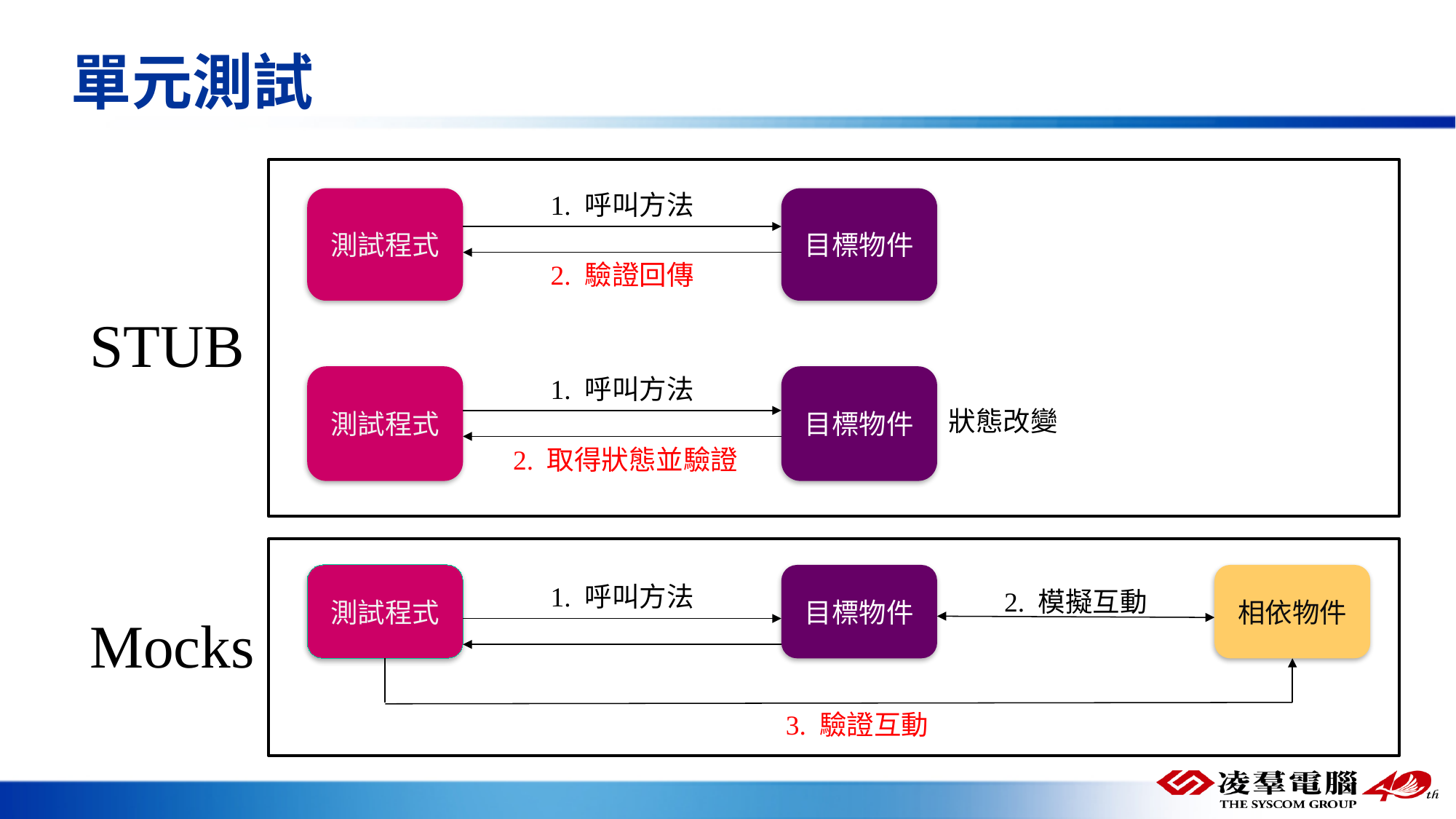

# 單元測試

1. 呼叫方法
目標物件
測試程式
2. 驗證回傳
STUB
測試程式
1. 呼叫方法
目標物件
狀態改變
2. 取得狀態並驗證

測試程式
目標物件
相依物件
1. 呼叫方法
2. 模擬互動
Mocks
3. 驗證互動